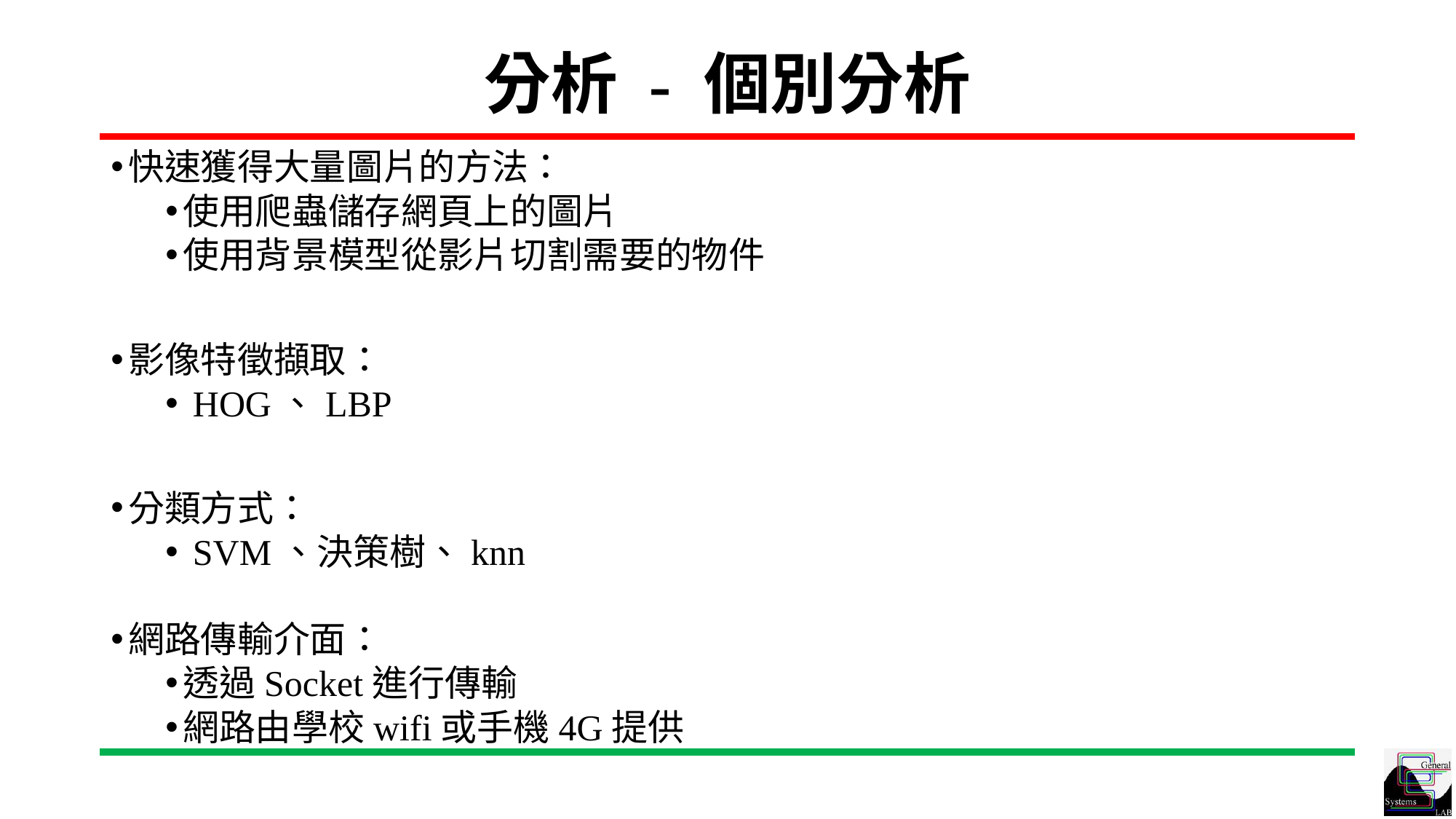

# 分析 - 個別分析
快速獲得大量圖片的方法：
使用爬蟲儲存網頁上的圖片
使用背景模型從影片切割需要的物件

影像特徵擷取：
HOG、LBP

分類方式：
SVM、決策樹、knn

網路傳輸介面：
透過Socket進行傳輸
網路由學校wifi或手機4G提供